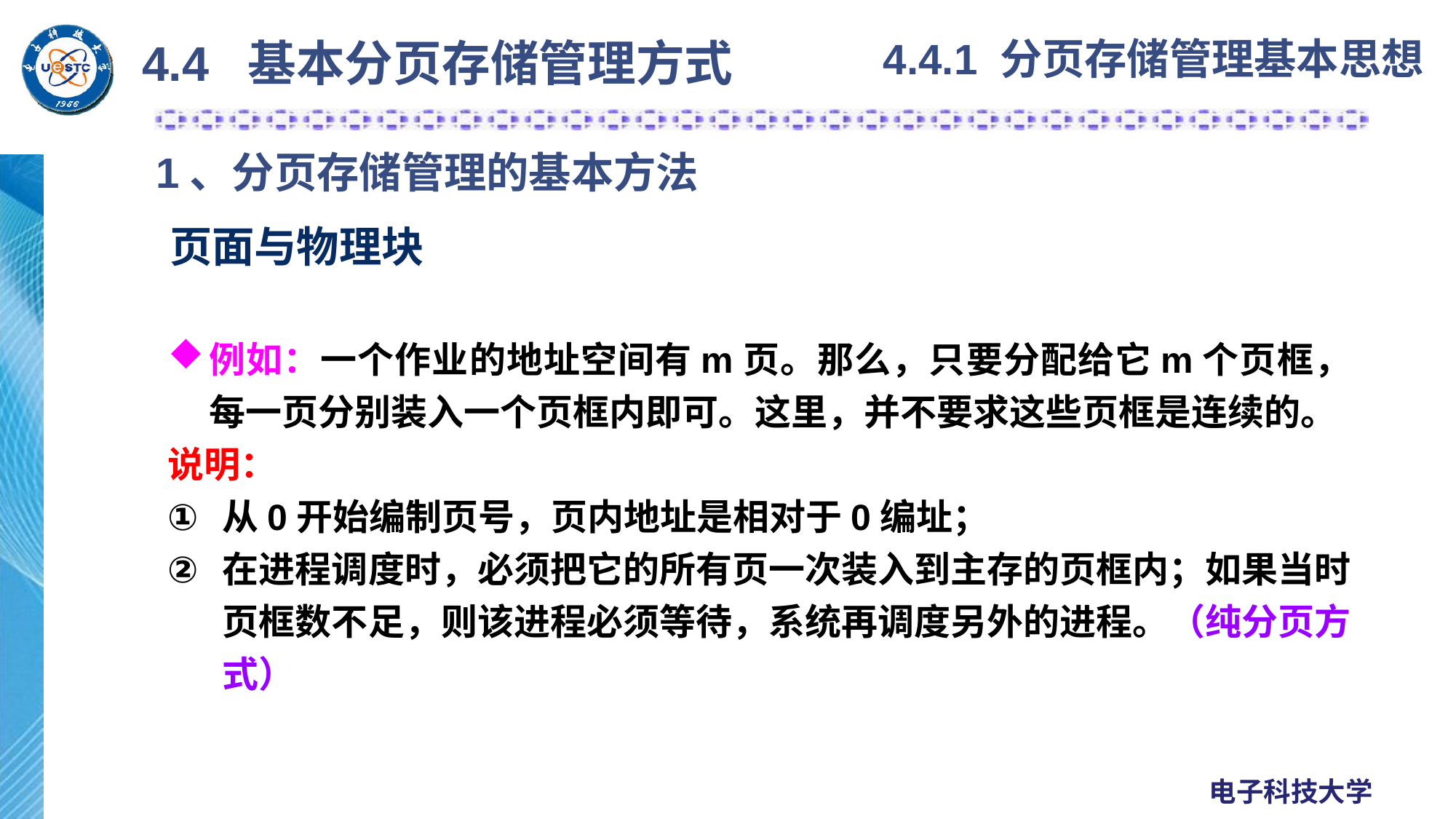

# 4.4.1 分页存储管理基本思想
4.4  基本分页存储管理方式

1、分页存储管理的基本方法
页面与物理块
例如：一个作业的地址空间有m页。那么，只要分配给它m个页框，每一页分别装入一个页框内即可。这里，并不要求这些页框是连续的。
说明：
从0开始编制页号，页内地址是相对于0编址；
在进程调度时，必须把它的所有页一次装入到主存的页框内；如果当时页框数不足，则该进程必须等待，系统再调度另外的进程。（纯分页方式）